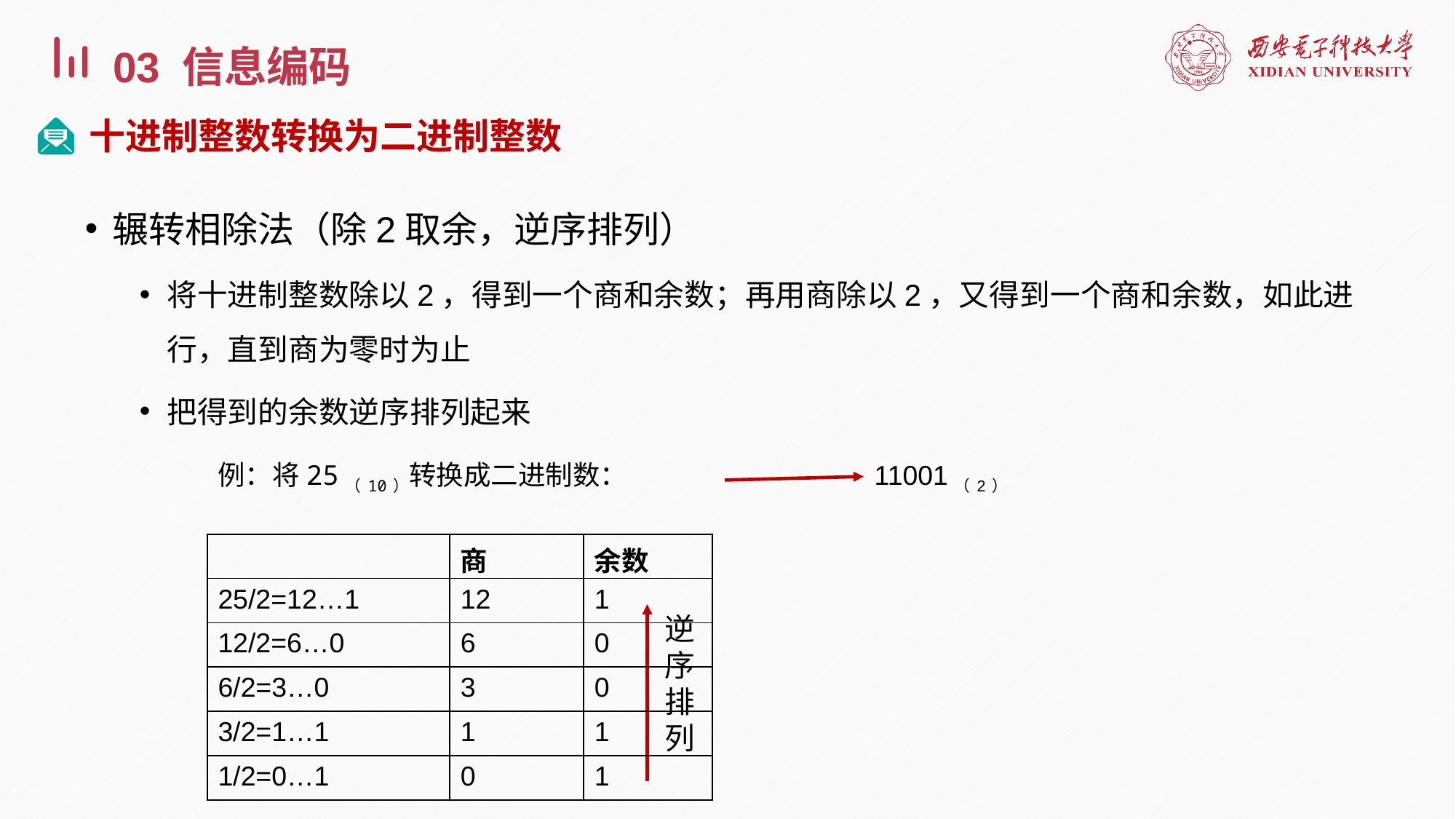

03 信息编码
十进制整数转换为二进制整数

辗转相除法（除2取余，逆序排列）
将十进制整数除以2，得到一个商和余数；再用商除以2，又得到一个商和余数，如此进行，直到商为零时为止
把得到的余数逆序排列起来
11001（2）
例：将25（10）转换成二进制数：
|  | 商 | 余数 |
| --- | --- | --- |
| 25/2=12…1 | 12 | 1 |
| 12/2=6…0 | 6 | 0 |
| 6/2=3…0 | 3 | 0 |
| 3/2=1…1 | 1 | 1 |
| 1/2=0…1 | 0 | 1 |
逆序排列